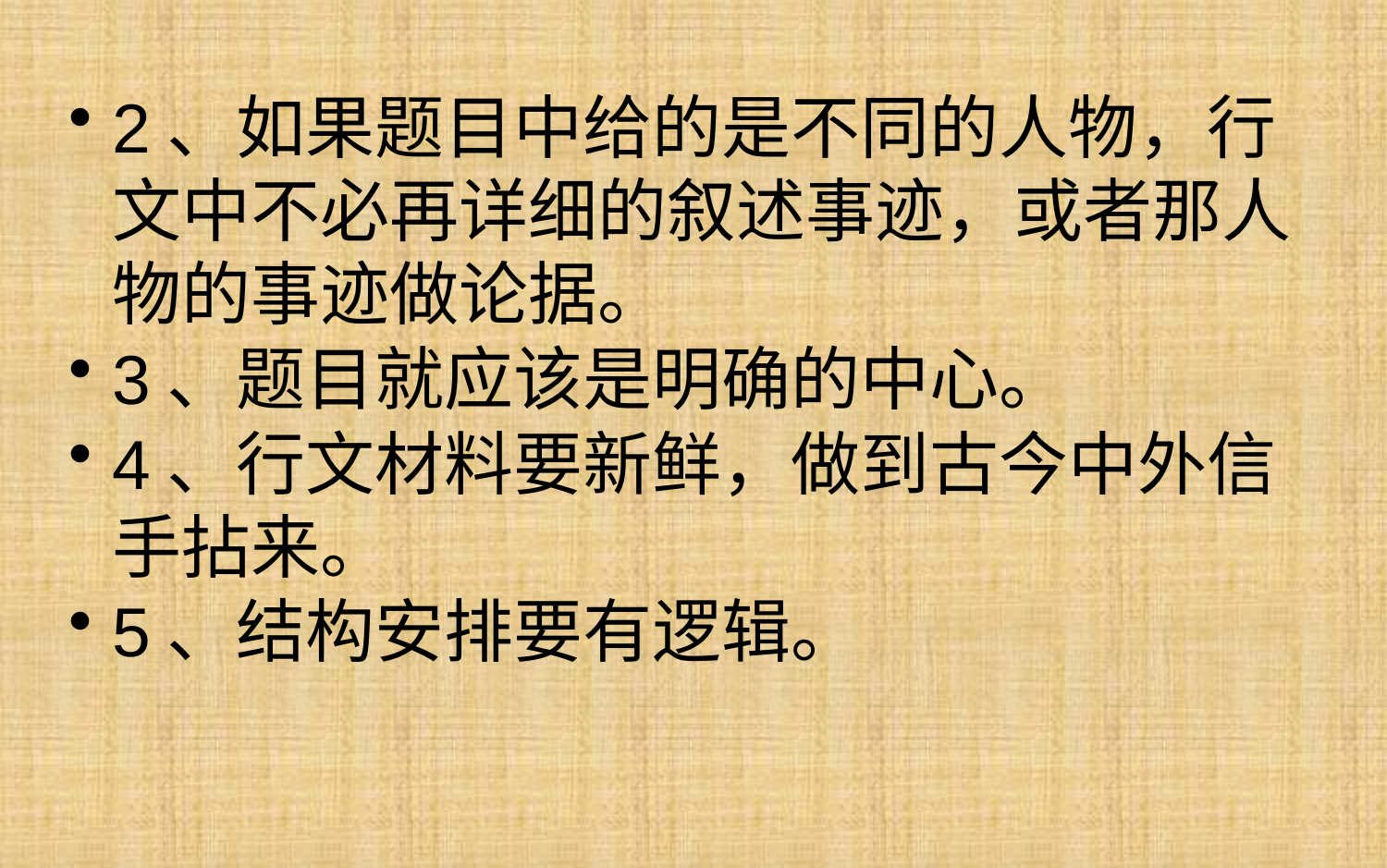

2、如果题目中给的是不同的人物，行文中不必再详细的叙述事迹，或者那人物的事迹做论据。
3、题目就应该是明确的中心。
4、行文材料要新鲜，做到古今中外信手拈来。
5、结构安排要有逻辑。